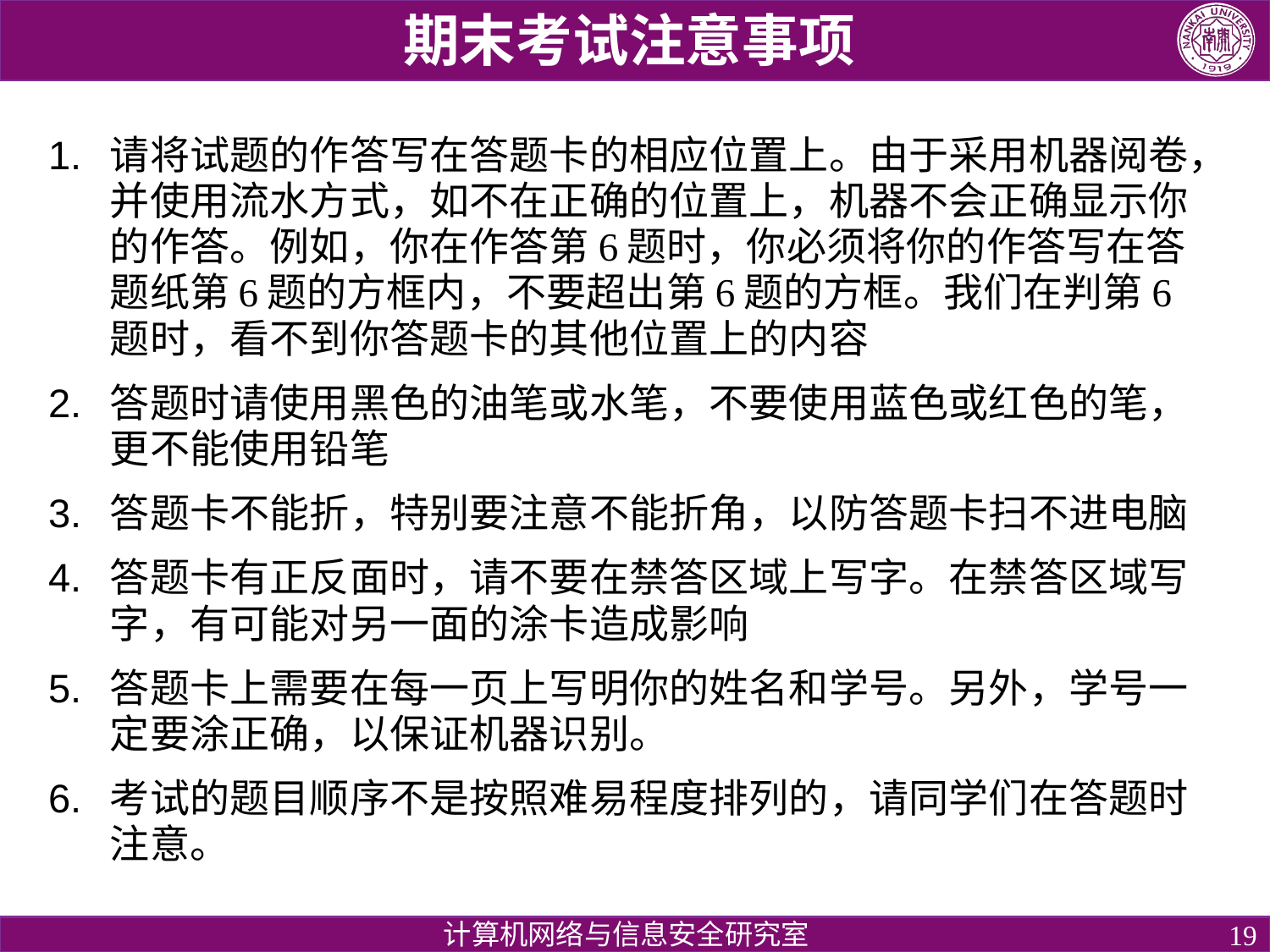

期末考试注意事项
请将试题的作答写在答题卡的相应位置上。由于采用机器阅卷，并使用流水方式，如不在正确的位置上，机器不会正确显示你的作答。例如，你在作答第6题时，你必须将你的作答写在答题纸第6题的方框内，不要超出第6题的方框。我们在判第6题时，看不到你答题卡的其他位置上的内容
答题时请使用黑色的油笔或水笔，不要使用蓝色或红色的笔，更不能使用铅笔
答题卡不能折，特别要注意不能折角，以防答题卡扫不进电脑
答题卡有正反面时，请不要在禁答区域上写字。在禁答区域写字，有可能对另一面的涂卡造成影响
答题卡上需要在每一页上写明你的姓名和学号。另外，学号一定要涂正确，以保证机器识别。
考试的题目顺序不是按照难易程度排列的，请同学们在答题时注意。